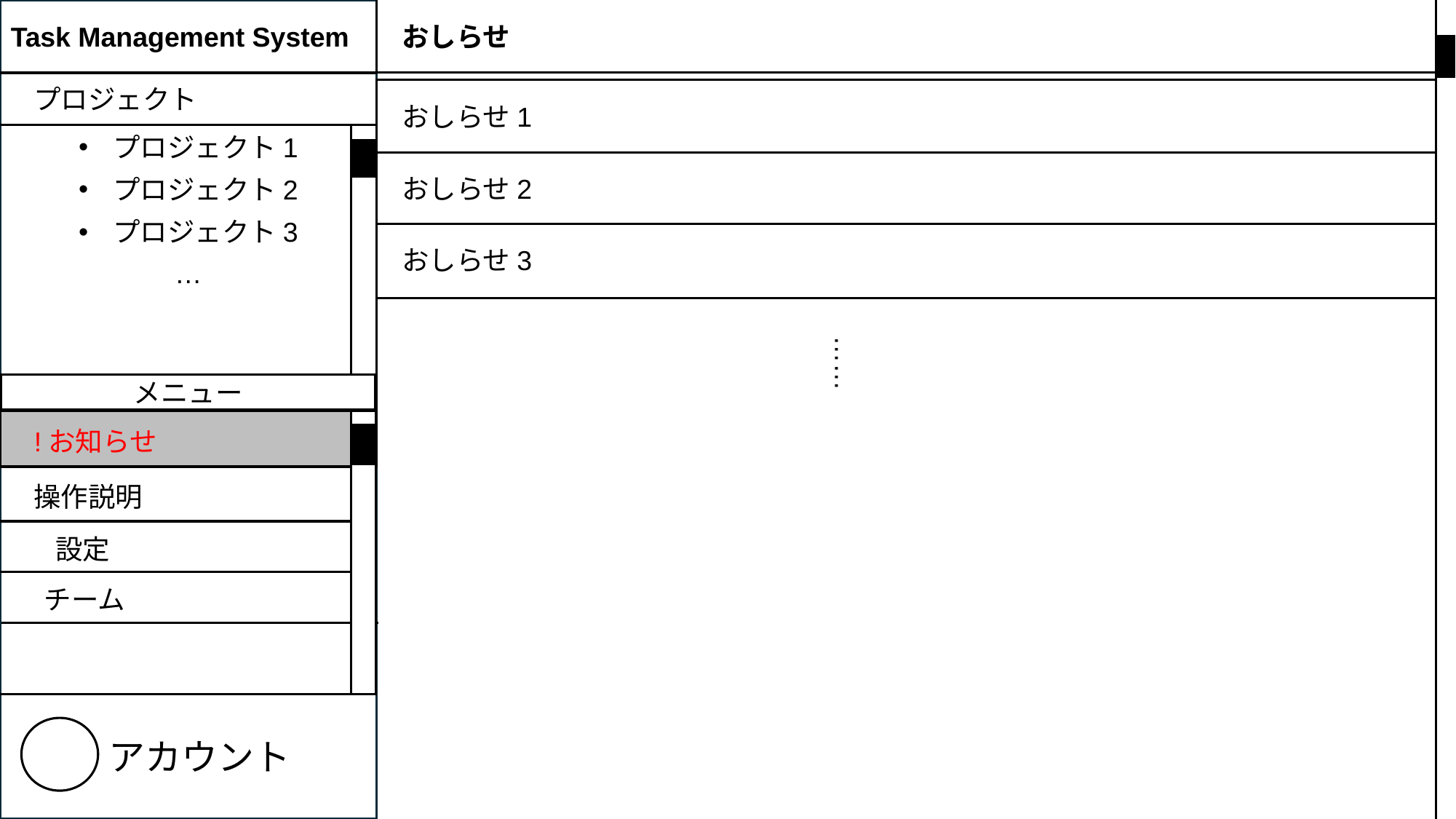

Task Management System
おしらせ

プロジェクト

おしらせ1
プロジェクト1

おしらせ2
プロジェクト2
プロジェクト3

おしらせ3
…
……
メニュー

!お知らせ

操作説明
設定
チーム

アカウント